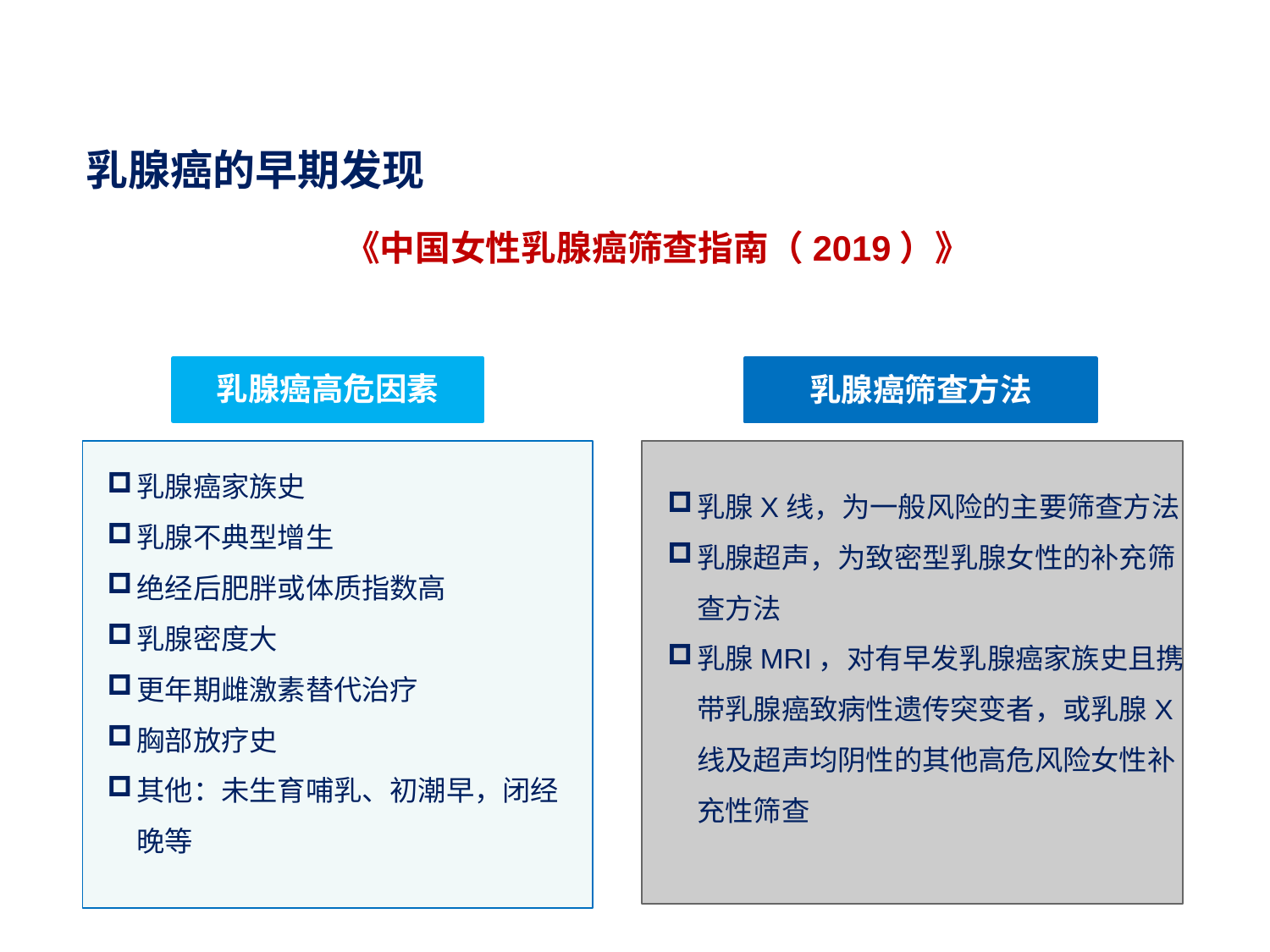

乳腺癌的早期发现
《中国女性乳腺癌筛查指南（2019）》

筛查年龄

筛查间隔时间及方法

乳腺癌高危因素
乳腺癌筛查方法
乳腺癌家族史
乳腺不典型增生
绝经后肥胖或体质指数高
乳腺密度大
更年期雌激素替代治疗
胸部放疗史
其他：未生育哺乳、初潮早，闭经晚等

乳腺X线，为一般风险的主要筛查方法
乳腺超声，为致密型乳腺女性的补充筛查方法
乳腺MRI，对有早发乳腺癌家族史且携带乳腺癌致病性遗传突变者，或乳腺X线及超声均阴性的其他高危风险女性补充性筛查